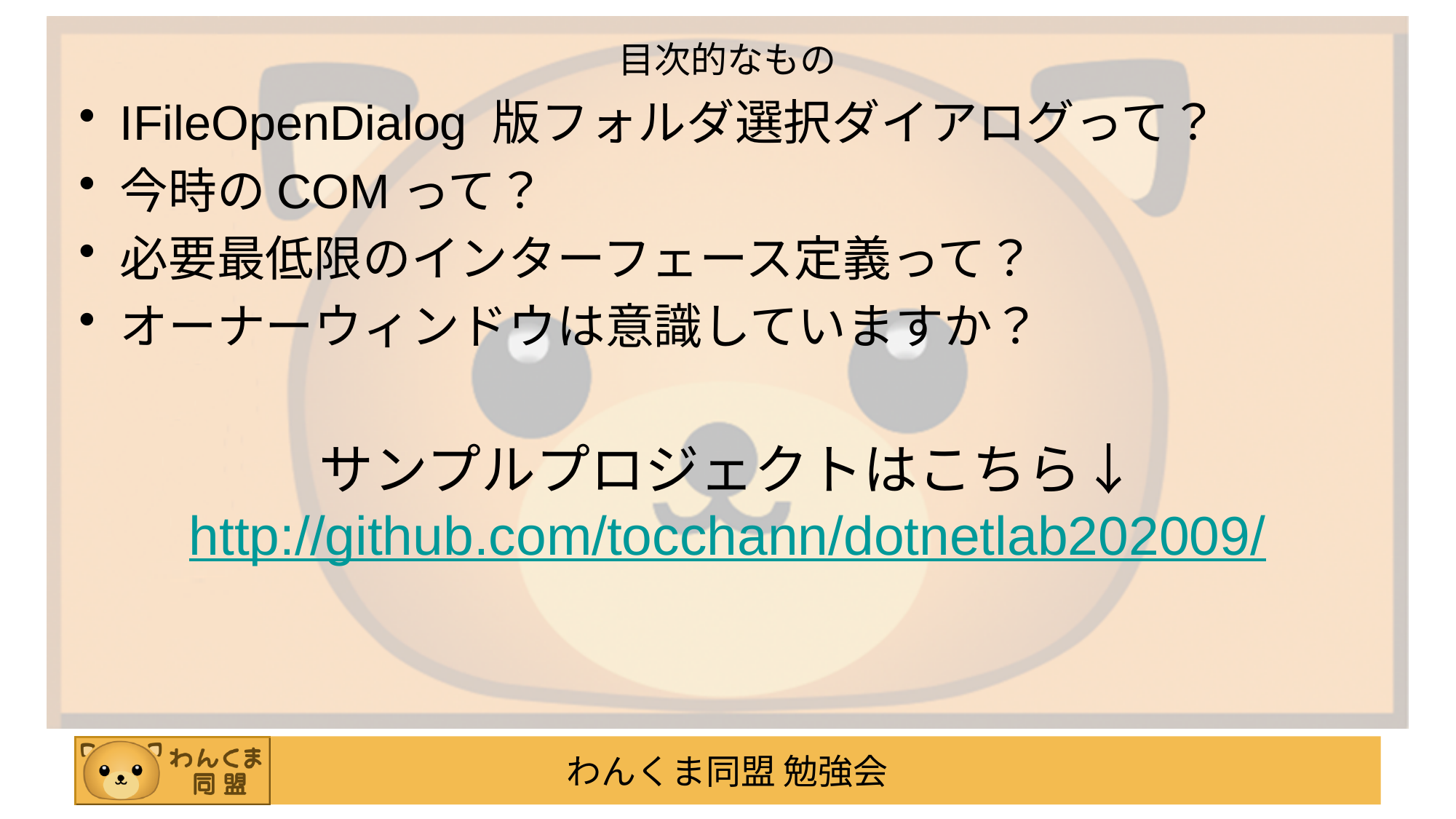

# 目次的なもの
IFileOpenDialog 版フォルダ選択ダイアログって？
今時のCOMって？
必要最低限のインターフェース定義って？
オーナーウィンドウは意識していますか？

サンプルプロジェクトはこちら↓
http://github.com/tocchann/dotnetlab202009/